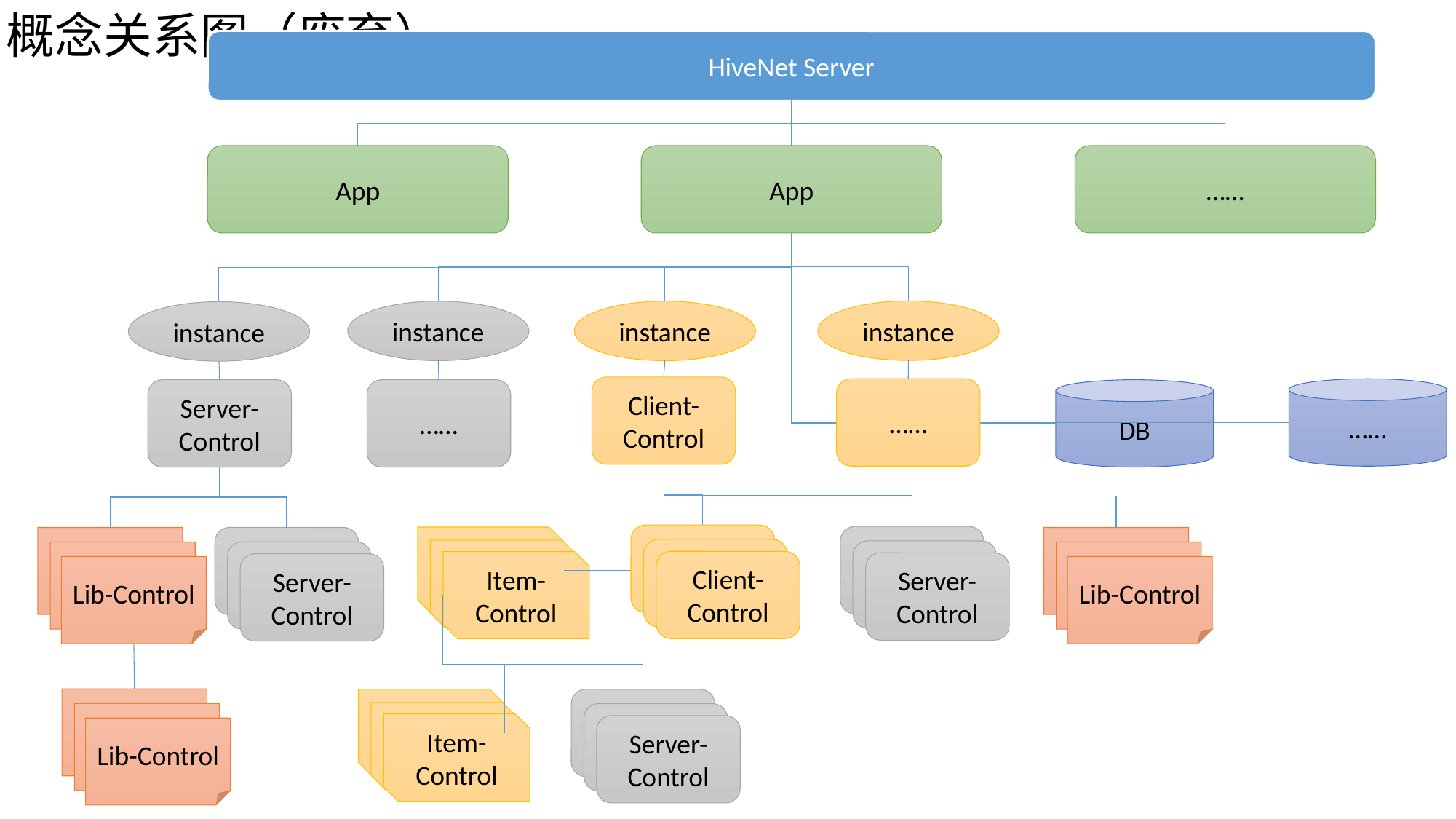

概念关系图（废弃）
HiveNet Server
App
App
……
instance
instance
instance
instance
Client-Control
……
……
DB
Server-Control
……
Server-Control
Server-Control
Client-Control
Server-Control
Server-Control
Server-Control
Item-Control
Item-Control
Item-Control
Lib-Control
Lib-Control
Lib-Control
Lib-Control
Lib-Control
Lib-Control
Server-Control
Server-Control
Server-Control
Lib-Control
Lib-Control
Lib-Control
Server-Control
Server-Control
Server-Control
Item-Control
Item-Control
Item-Control